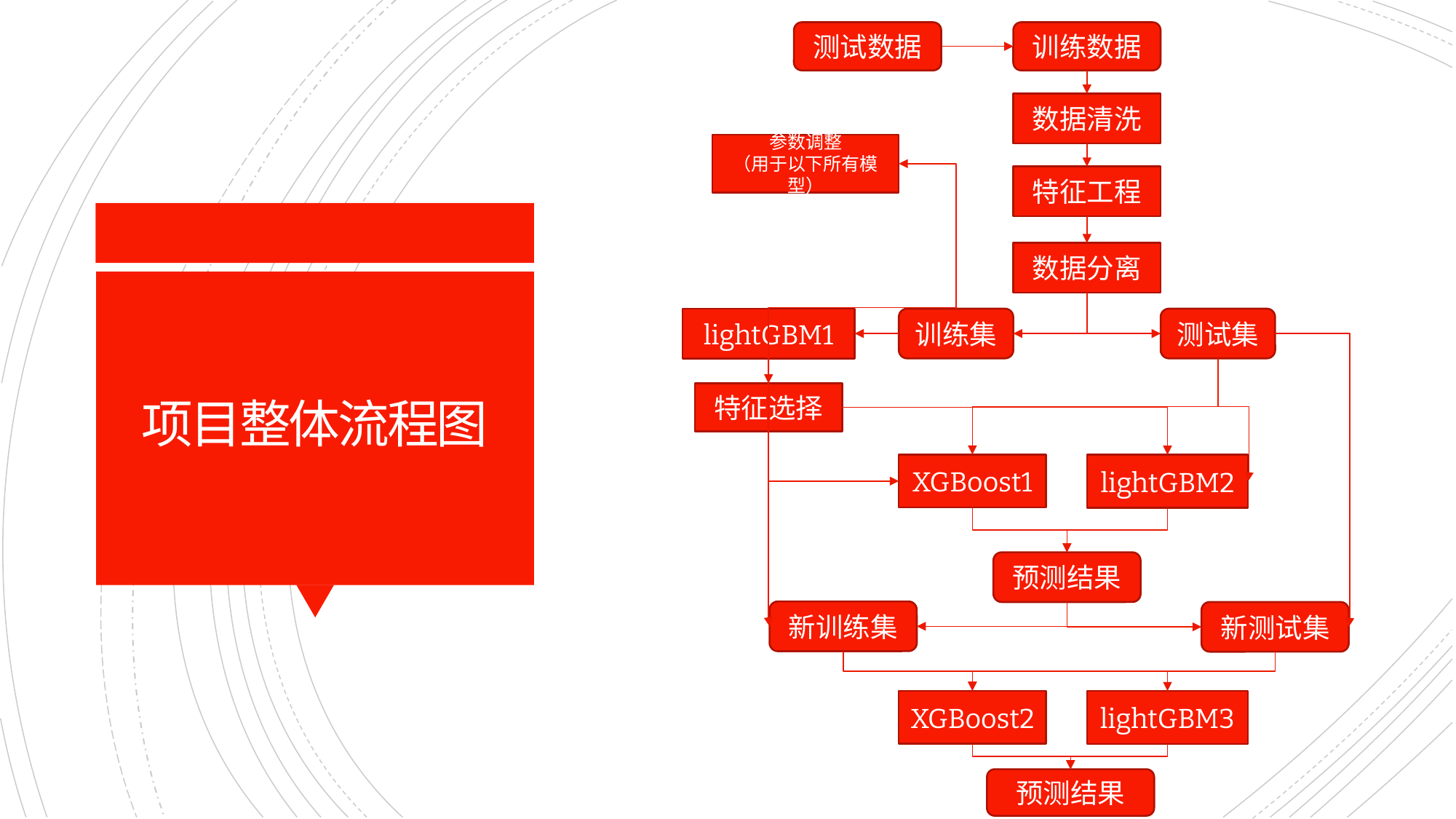

测试数据
训练数据
数据清洗
参数调整
（用于以下所有模型）
特征工程
数据分离
# 项目整体流程图
lightGBM1
训练集
测试集
特征选择
XGBoost1
lightGBM2
预测结果
新训练集
新测试集
XGBoost2
lightGBM3
预测结果